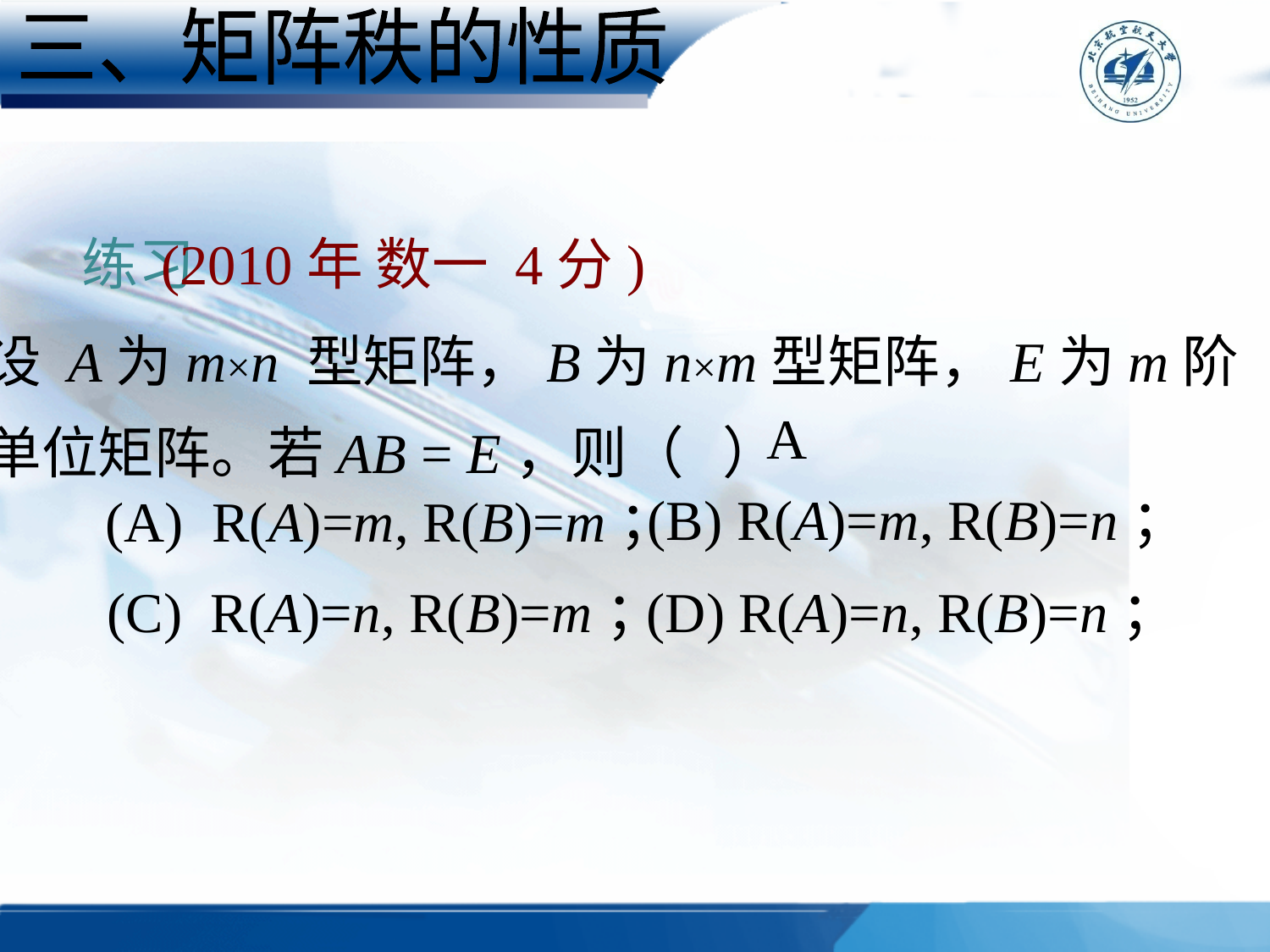

三、矩阵秩的性质
练习
(2010年 数一 4分)
设 A为m×n 型矩阵，B为n×m型矩阵，E为m阶
单位矩阵。若AB = E，则（   ）
(B) R(A)=m, R(B)=n；
(A)  R(A)=m, R(B)=m；
(C)  R(A)=n, R(B)=m；
(D) R(A)=n, R(B)=n；
A